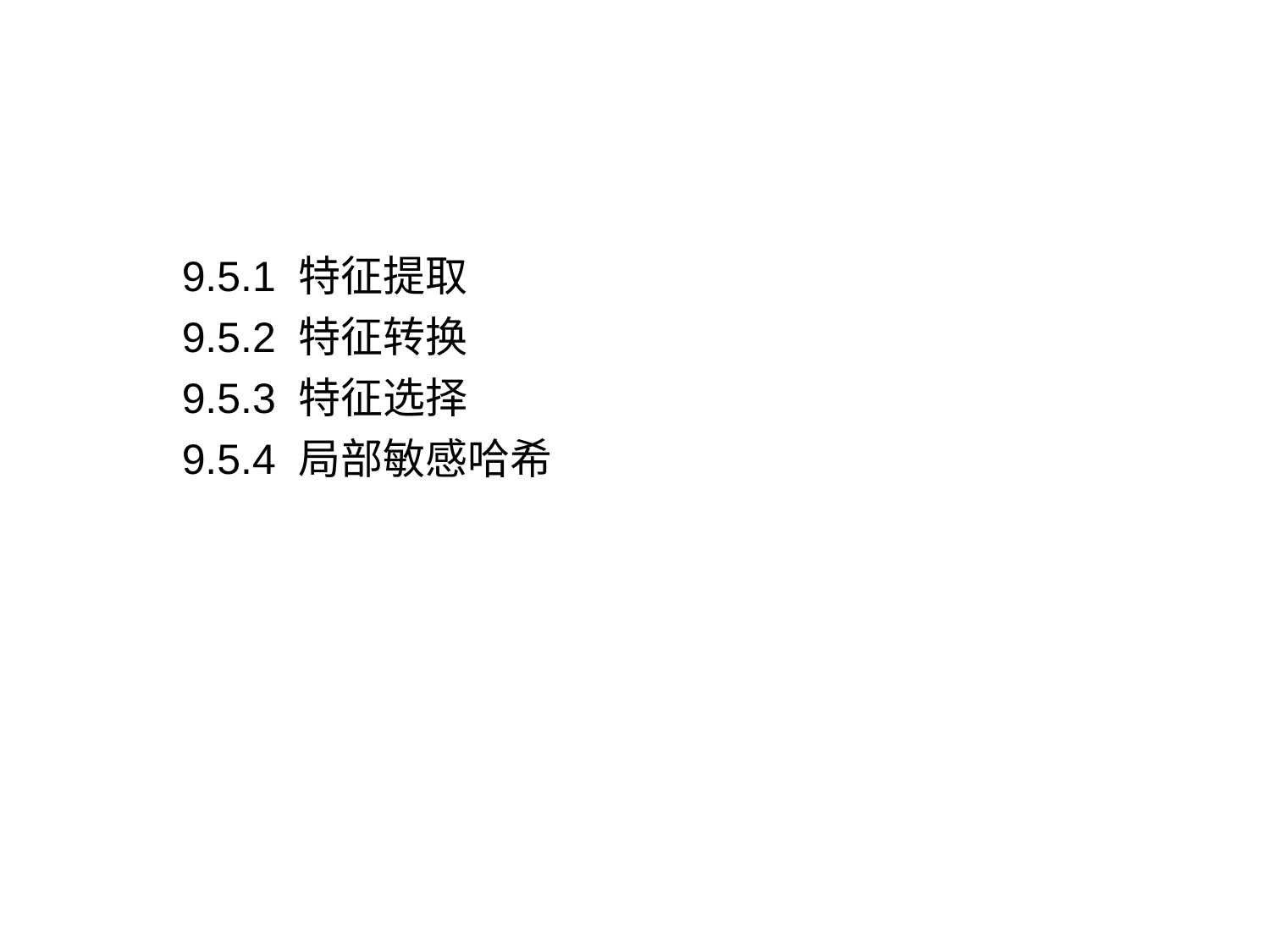

9.6 特征提取、转换和选择及局部敏感哈希
9.5.1 特征提取
9.5.2 特征转换
9.5.3 特征选择
9.5.4 局部敏感哈希